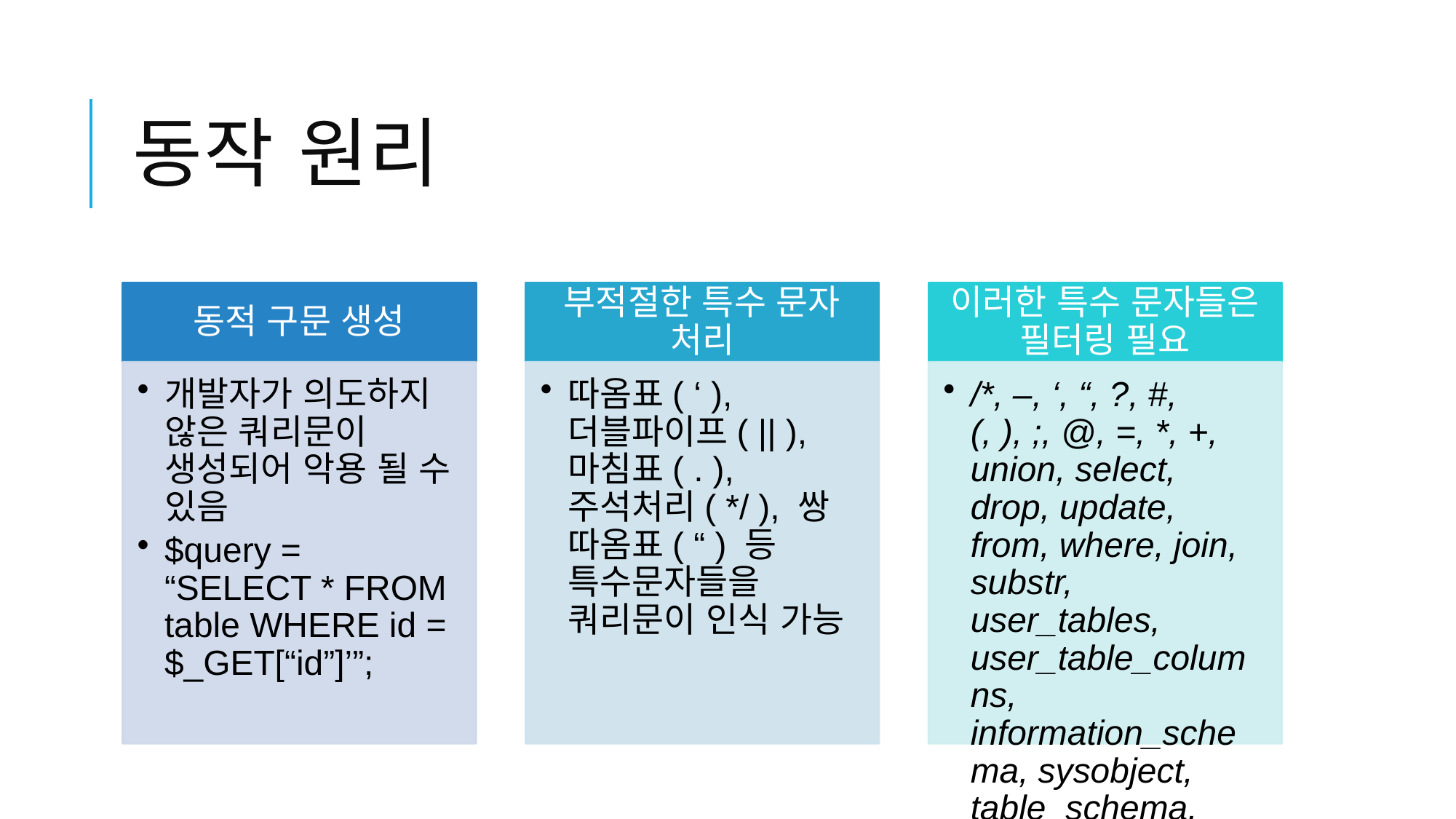

# 동작 원리
동적 구문 생성
개발자가 의도하지 않은 쿼리문이 생성되어 악용 될 수 있음
$query = “SELECT * FROM table WHERE id = $_GET[“id”]’”;
부적절한 특수 문자 처리
따옴표( ‘ ), 더블파이프( || ), 마침표( . ), 주석처리( */ ), 쌍 따옴표( “ ) 등 특수문자들을 쿼리문이 인식 가능
이러한 특수 문자들은 필터링 필요
/*, –, ‘, “, ?, #, (, ), ;, @, =, *, +, union, select, drop, update, from, where, join, substr, user_tables, user_table_columns, information_schema, sysobject, table_schema, declare, dual,…